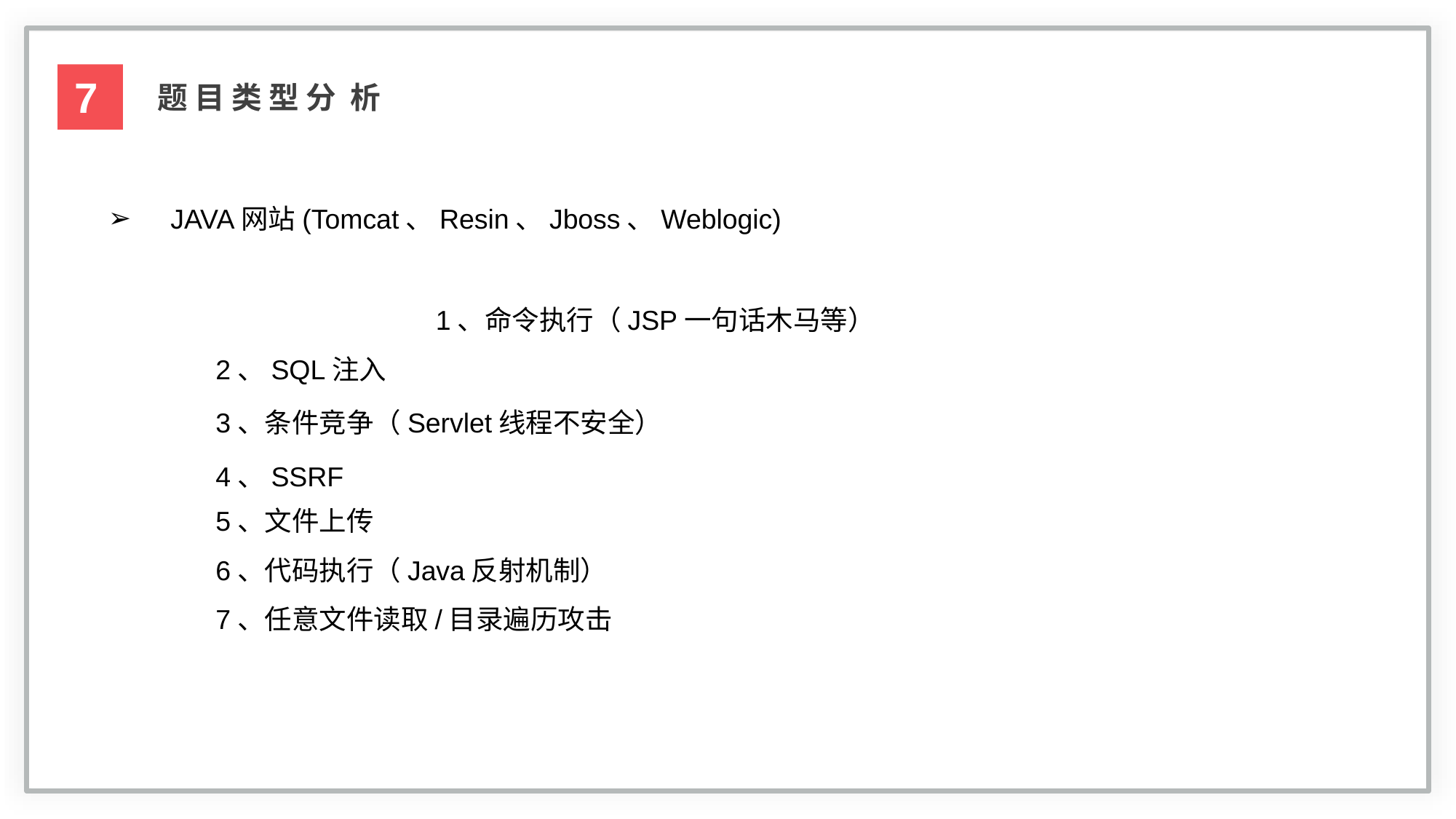

7
题 目 类 型 分 析

JAVA网站(Tomcat、Resin、Jboss、Weblogic)

			1、命令执行（JSP一句话木马等）
2、SQL注入
3、条件竞争（Servlet线程不安全）
4、SSRF
5、文件上传
6、代码执行（Java反射机制）
7、任意文件读取/目录遍历攻击